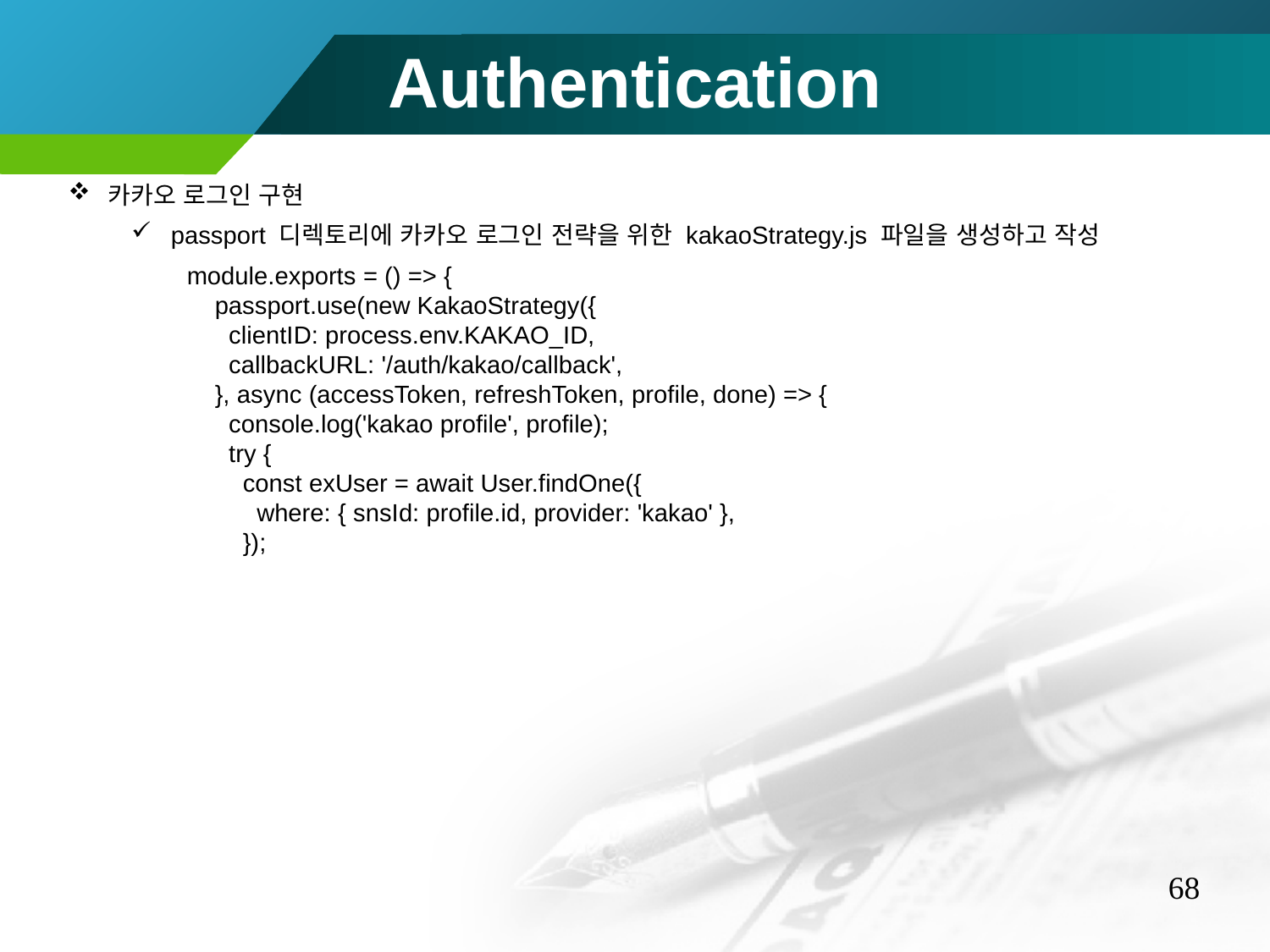

Authentication
카카오 로그인 구현
passport 디렉토리에 카카오 로그인 전략을 위한 kakaoStrategy.js 파일을 생성하고 작성
module.exports = () => {
    passport.use(new KakaoStrategy({
      clientID: process.env.KAKAO_ID,
      callbackURL: '/auth/kakao/callback',
    }, async (accessToken, refreshToken, profile, done) => {
      console.log('kakao profile', profile);
      try {
        const exUser = await User.findOne({
          where: { snsId: profile.id, provider: 'kakao' },
        });

68